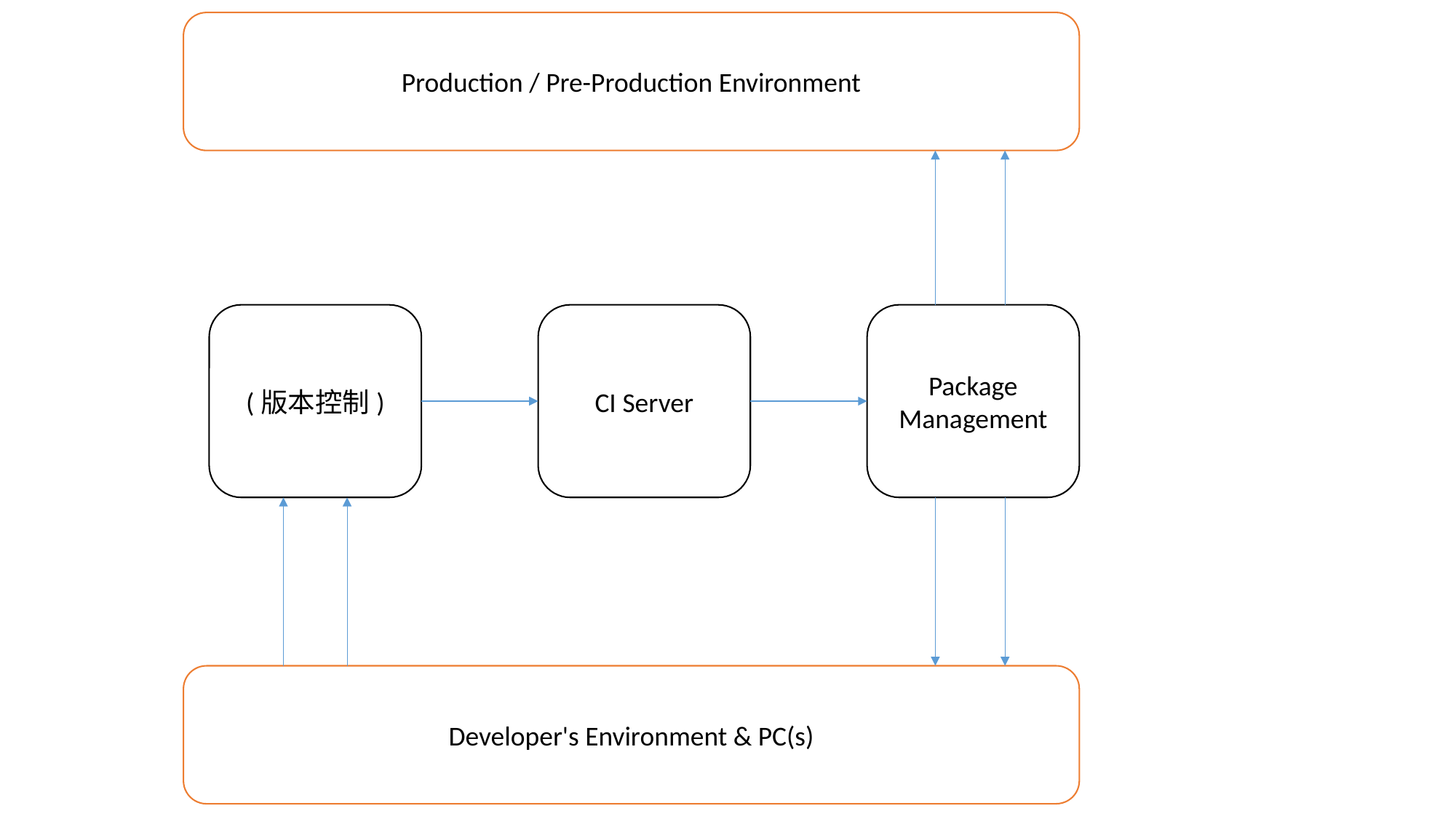

Production / Pre-Production Environment
(版本控制)
CI Server
Package Management
Developer's Environment & PC(s)